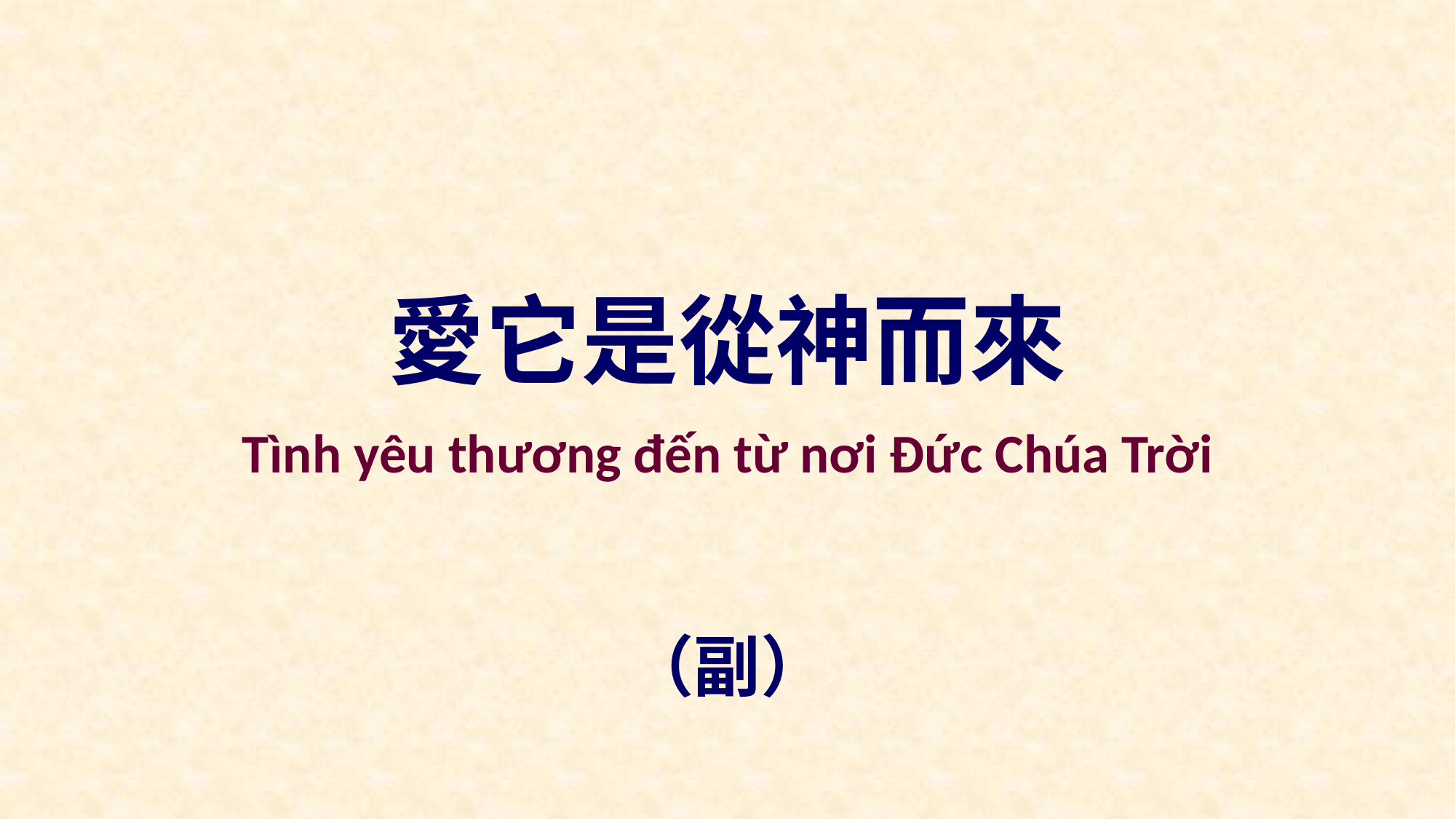

愛它是從神而來
Tình yêu thương đến từ nơi Đức Chúa Trời
（副）